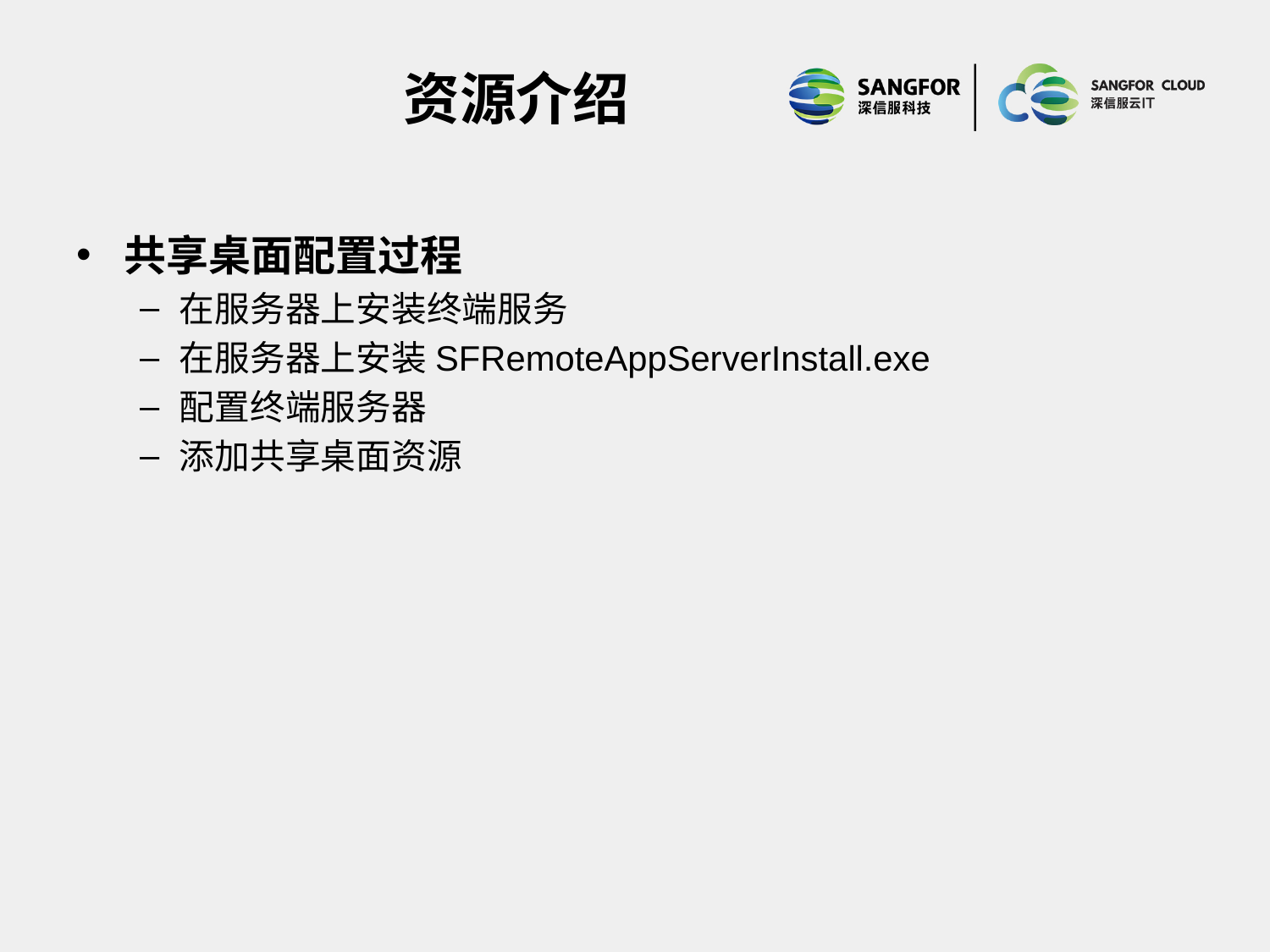

# 资源介绍
共享桌面配置过程
在服务器上安装终端服务
在服务器上安装SFRemoteAppServerInstall.exe
配置终端服务器
添加共享桌面资源